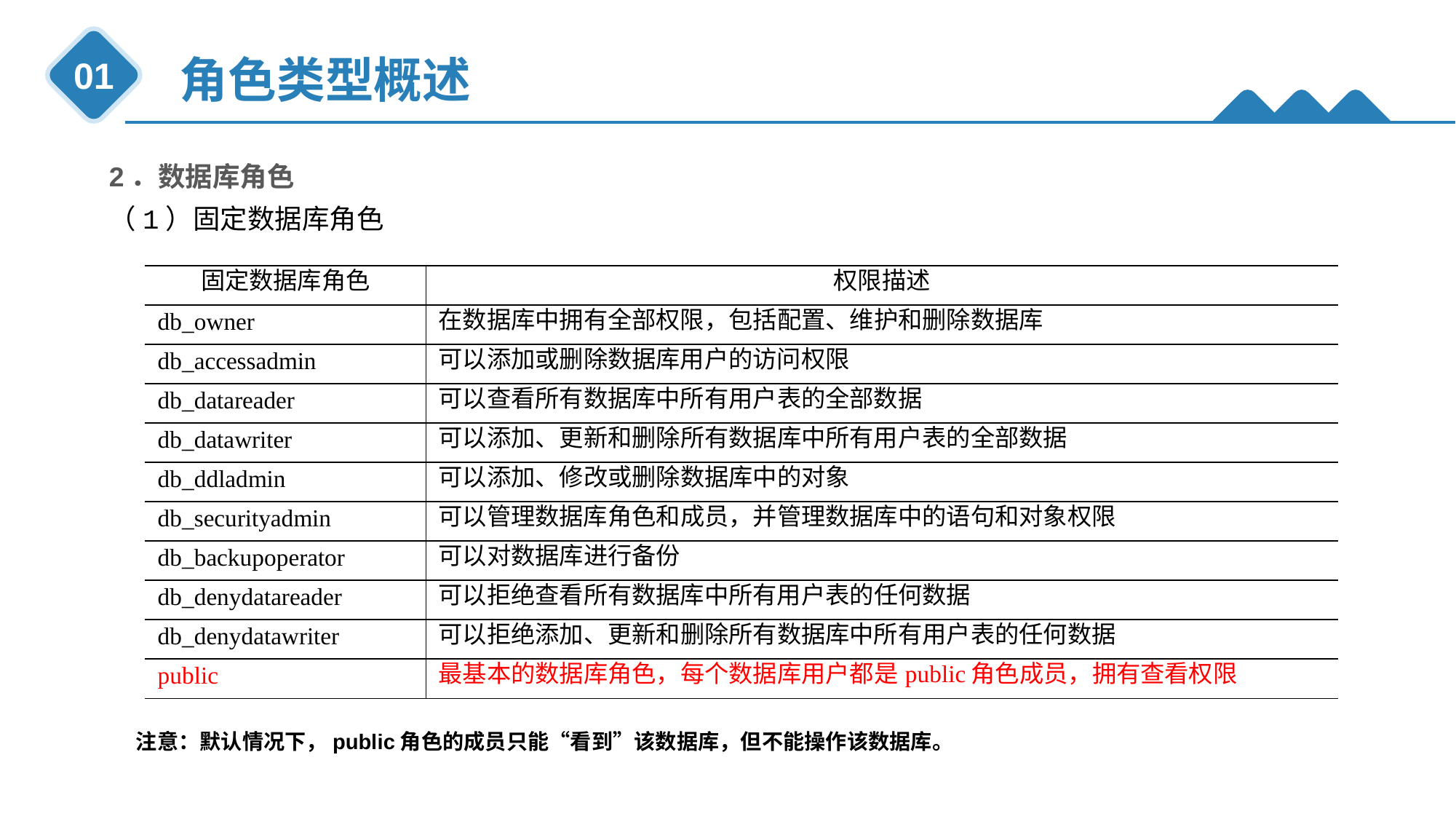

角色类型概述
01

2．数据库角色
（1）固定数据库角色
| 固定数据库角色 | 权限描述 |
| --- | --- |
| db\_owner | 在数据库中拥有全部权限，包括配置、维护和删除数据库 |
| db\_accessadmin | 可以添加或删除数据库用户的访问权限 |
| db\_datareader | 可以查看所有数据库中所有用户表的全部数据 |
| db\_datawriter | 可以添加、更新和删除所有数据库中所有用户表的全部数据 |
| db\_ddladmin | 可以添加、修改或删除数据库中的对象 |
| db\_securityadmin | 可以管理数据库角色和成员，并管理数据库中的语句和对象权限 |
| db\_backupoperator | 可以对数据库进行备份 |
| db\_denydatareader | 可以拒绝查看所有数据库中所有用户表的任何数据 |
| db\_denydatawriter | 可以拒绝添加、更新和删除所有数据库中所有用户表的任何数据 |
| public | 最基本的数据库角色，每个数据库用户都是public角色成员，拥有查看权限 |
注意：默认情况下，public角色的成员只能“看到”该数据库，但不能操作该数据库。